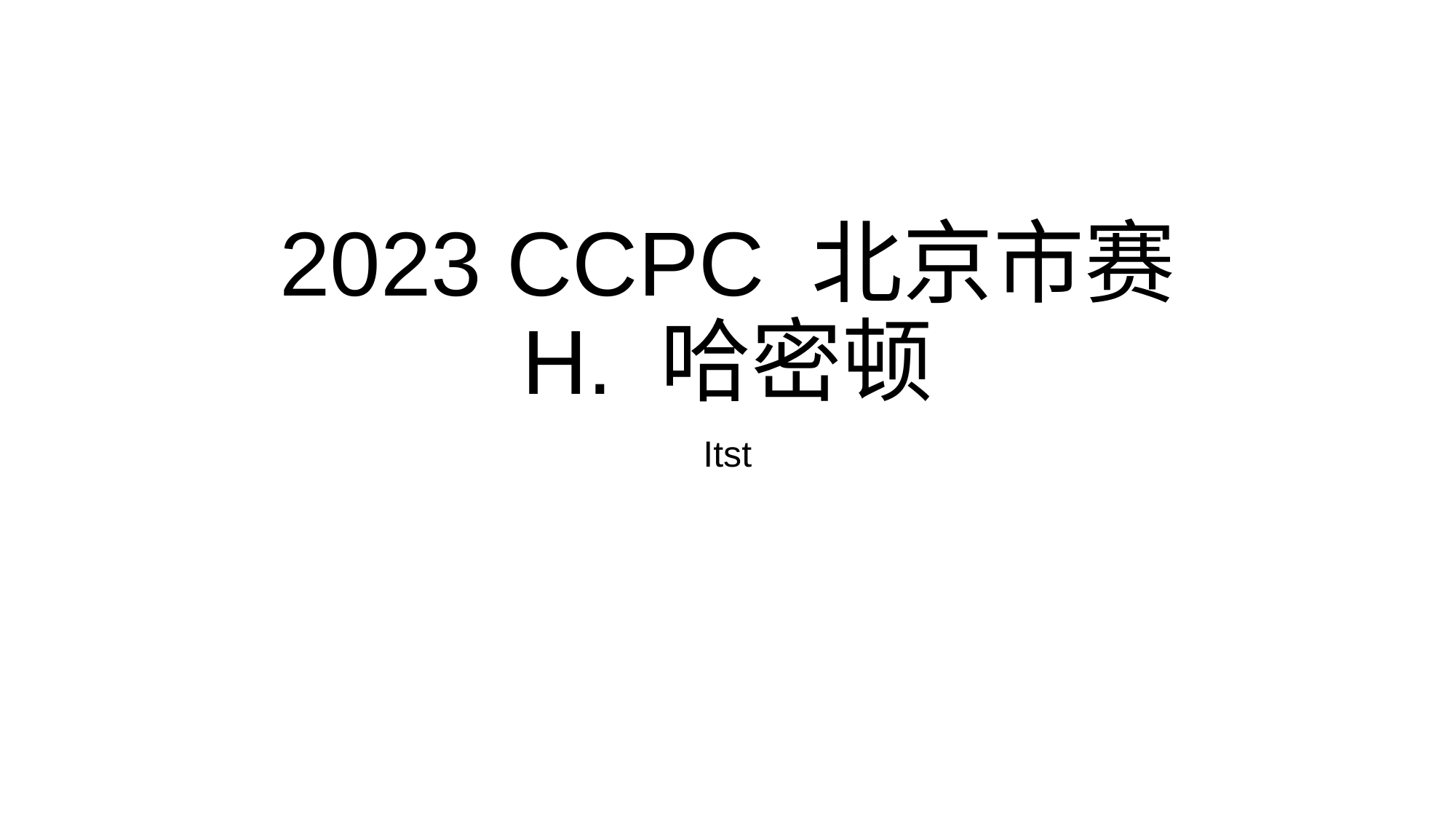

# 2023 CCPC 北京市赛 H. 哈密顿
Itst